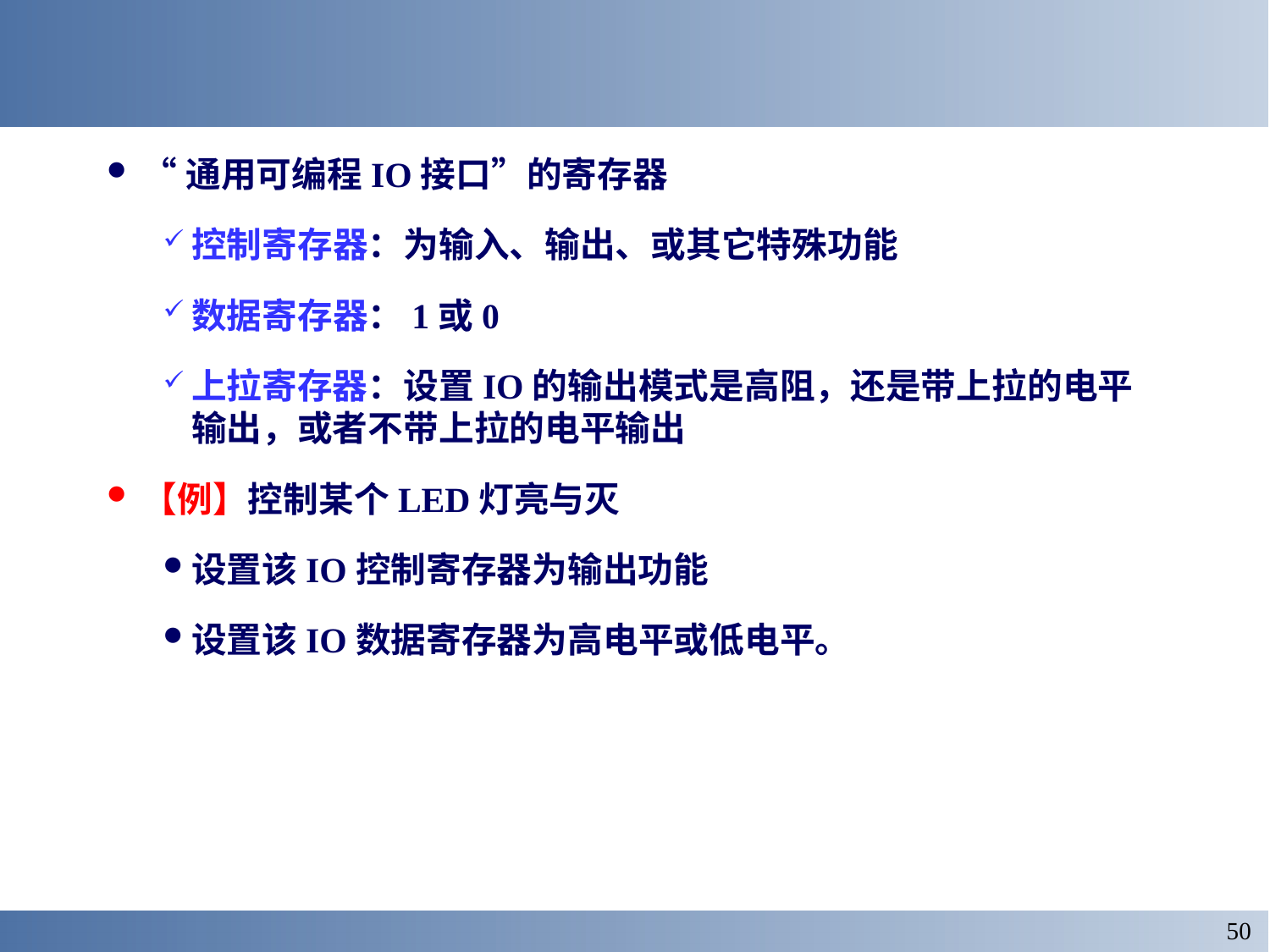

“通用可编程IO接口”的寄存器
控制寄存器：为输入、输出、或其它特殊功能
数据寄存器：1或0
上拉寄存器：设置IO的输出模式是高阻，还是带上拉的电平输出，或者不带上拉的电平输出
【例】控制某个LED灯亮与灭
设置该IO控制寄存器为输出功能
设置该IO数据寄存器为高电平或低电平。